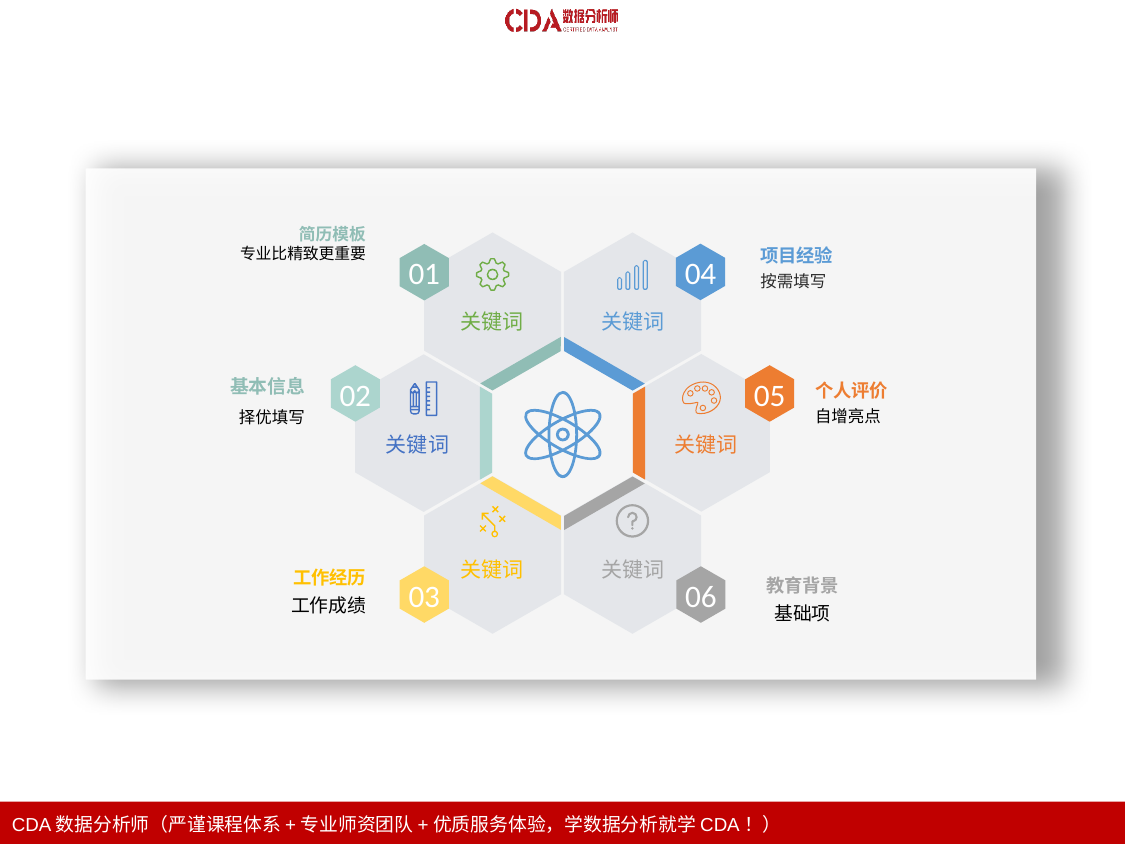

简历模板
专业比精致更重要

04
01

关键词
关键词

05
02

关键词
关键词

关键词
关键词
03
06
项目经验
按需填写
基本信息
择优填写
个人评价
自增亮点
工作经历
工作成绩
教育背景
基础项